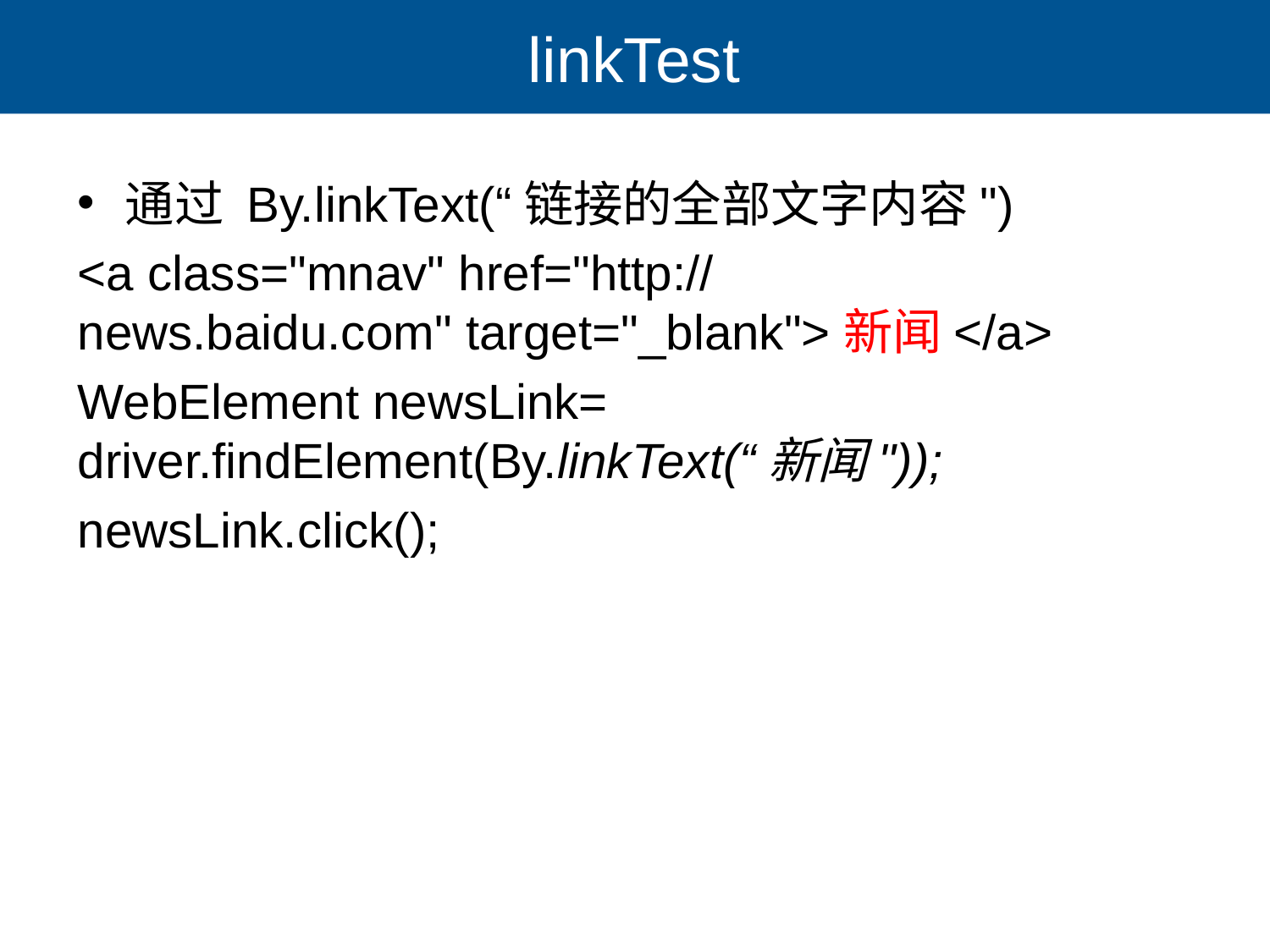

# linkTest
通过 By.linkText(“链接的全部文字内容")
<a class="mnav" href="http://news.baidu.com" target="_blank">新闻</a>
WebElement newsLink= driver.findElement(By.linkText(“新闻"));
newsLink.click();